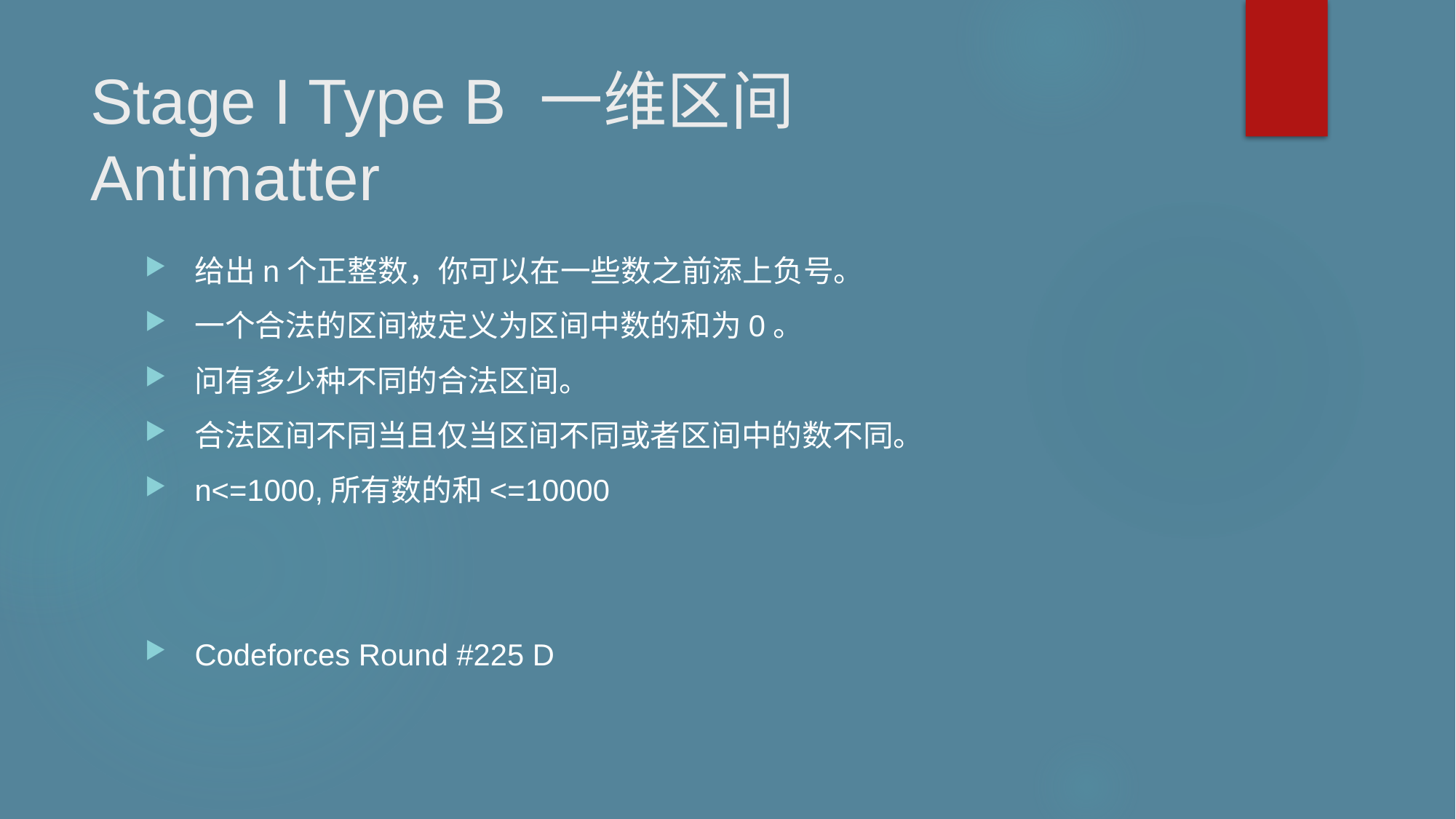

# Stage I Type B 一维区间 Antimatter
给出n个正整数，你可以在一些数之前添上负号。
一个合法的区间被定义为区间中数的和为0。
问有多少种不同的合法区间。
合法区间不同当且仅当区间不同或者区间中的数不同。
n<=1000,所有数的和<=10000

Codeforces Round #225 D